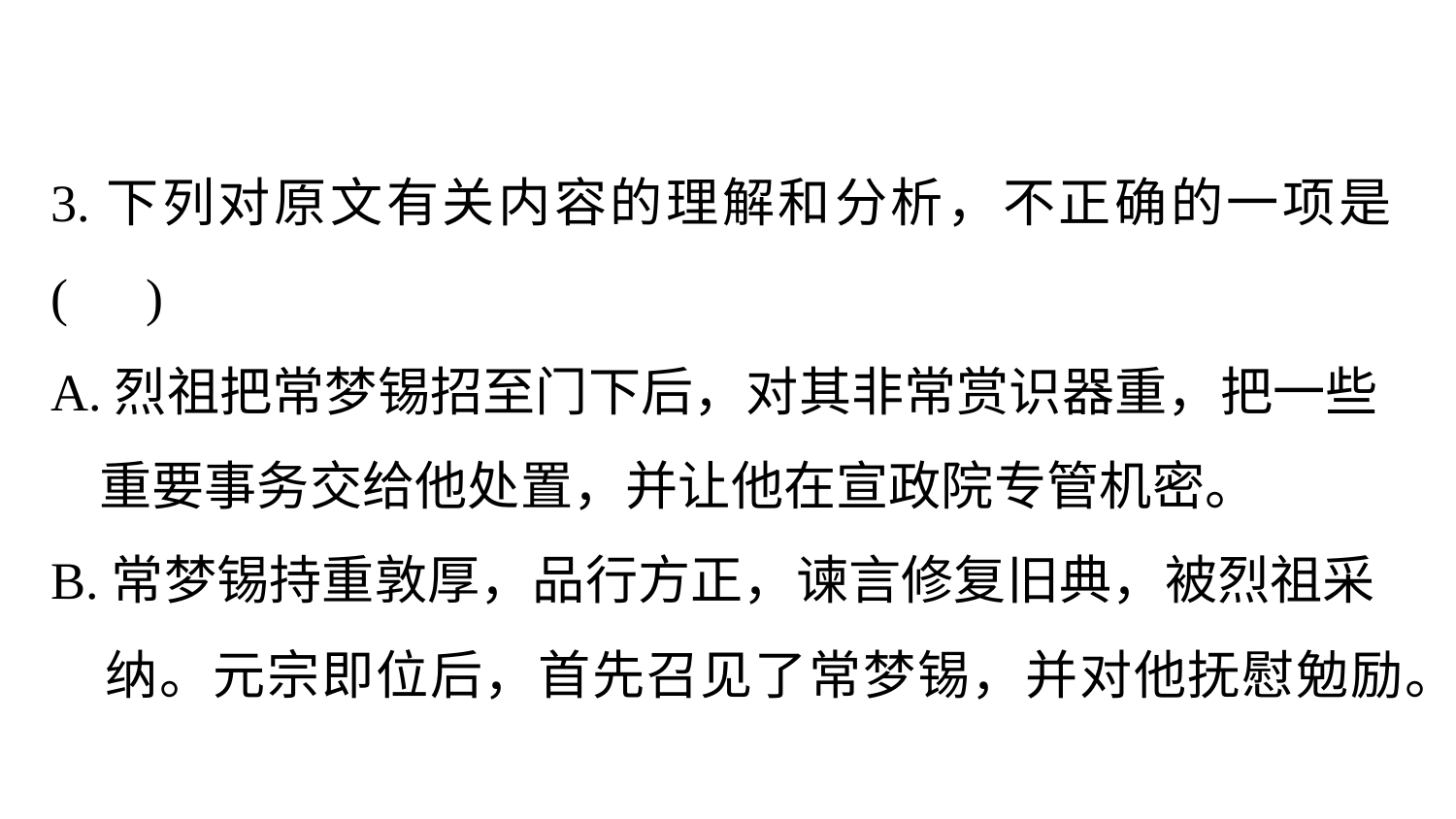

3.下列对原文有关内容的理解和分析，不正确的一项是(　)
A.烈祖把常梦锡招至门下后，对其非常赏识器重，把一些
   重要事务交给他处置，并让他在宣政院专管机密。
B.常梦锡持重敦厚，品行方正，谏言修复旧典，被烈祖采
   纳。元宗即位后，首先召见了常梦锡，并对他抚慰勉励。